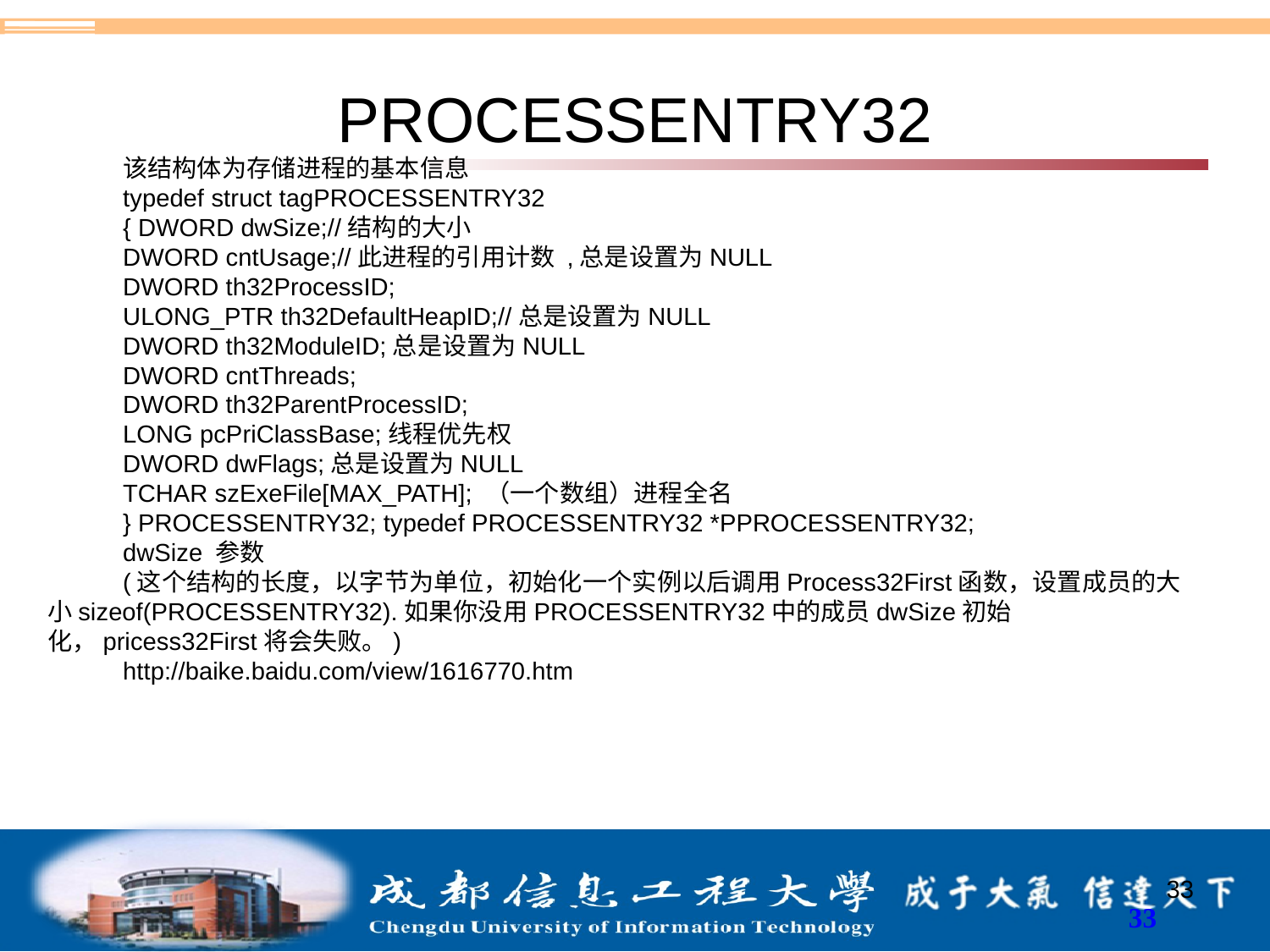

# PROCESSENTRY32
该结构体为存储进程的基本信息
typedef struct tagPROCESSENTRY32
{ DWORD dwSize;//结构的大小
DWORD cntUsage;//此进程的引用计数 ,总是设置为NULL
DWORD th32ProcessID;
ULONG_PTR th32DefaultHeapID;//总是设置为NULL
DWORD th32ModuleID;总是设置为NULL
DWORD cntThreads;
DWORD th32ParentProcessID;
LONG pcPriClassBase;线程优先权
DWORD dwFlags;总是设置为NULL
TCHAR szExeFile[MAX_PATH]; （一个数组）进程全名
} PROCESSENTRY32; typedef PROCESSENTRY32 *PPROCESSENTRY32;
dwSize 参数
(这个结构的长度，以字节为单位，初始化一个实例以后调用Process32First函数，设置成员的大小sizeof(PROCESSENTRY32).如果你没用PROCESSENTRY32中的成员dwSize初始化，pricess32First将会失败。)
http://baike.baidu.com/view/1616770.htm